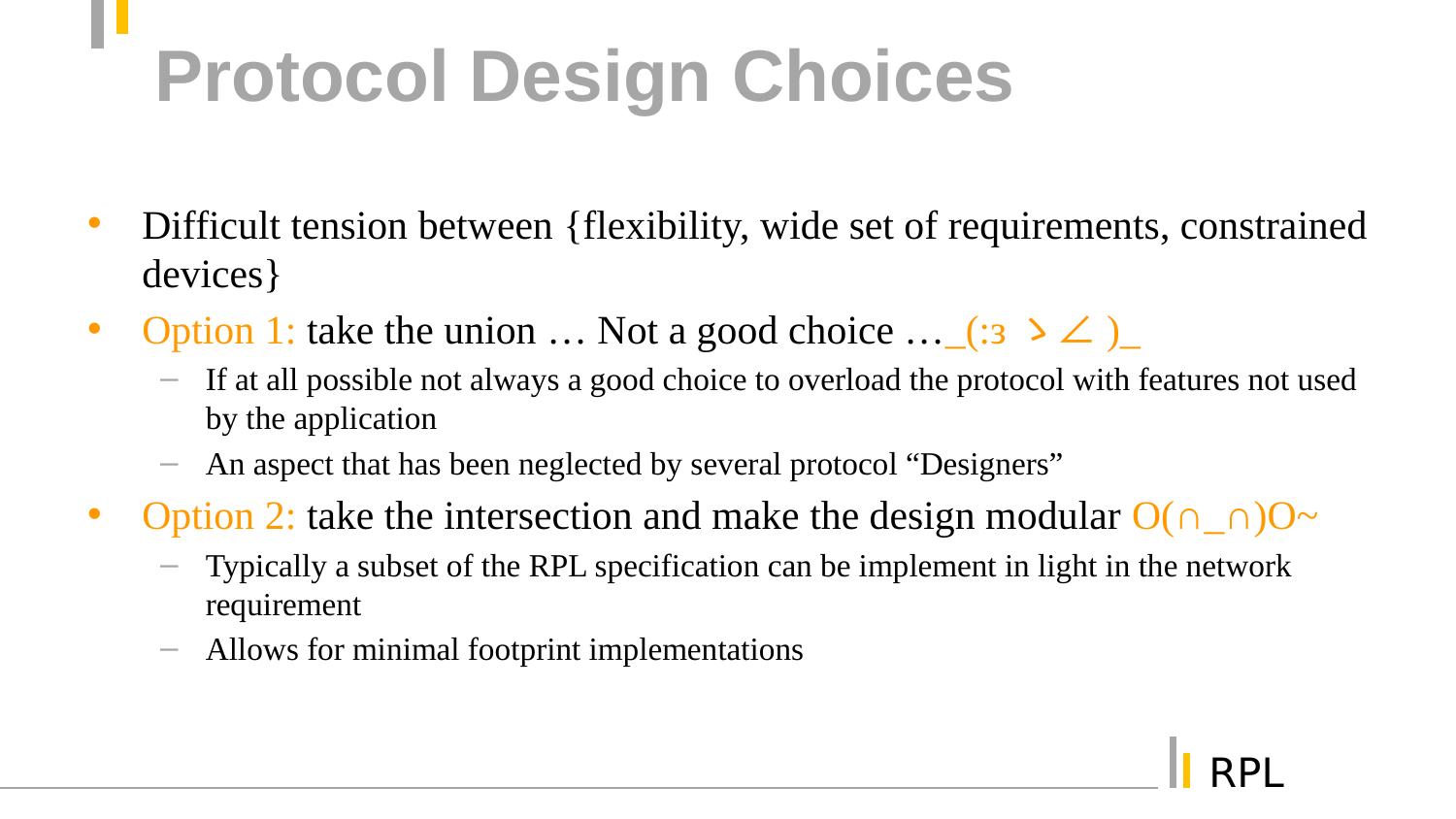

# Protocol Design Choices
Difficult tension between {flexibility, wide set of requirements, constrained devices}
Option 1: take the union … Not a good choice …_(:зゝ∠)_
If at all possible not always a good choice to overload the protocol with features not used by the application
An aspect that has been neglected by several protocol “Designers”
Option 2: take the intersection and make the design modular O(∩_∩)O~
Typically a subset of the RPL specification can be implement in light in the network requirement
Allows for minimal footprint implementations